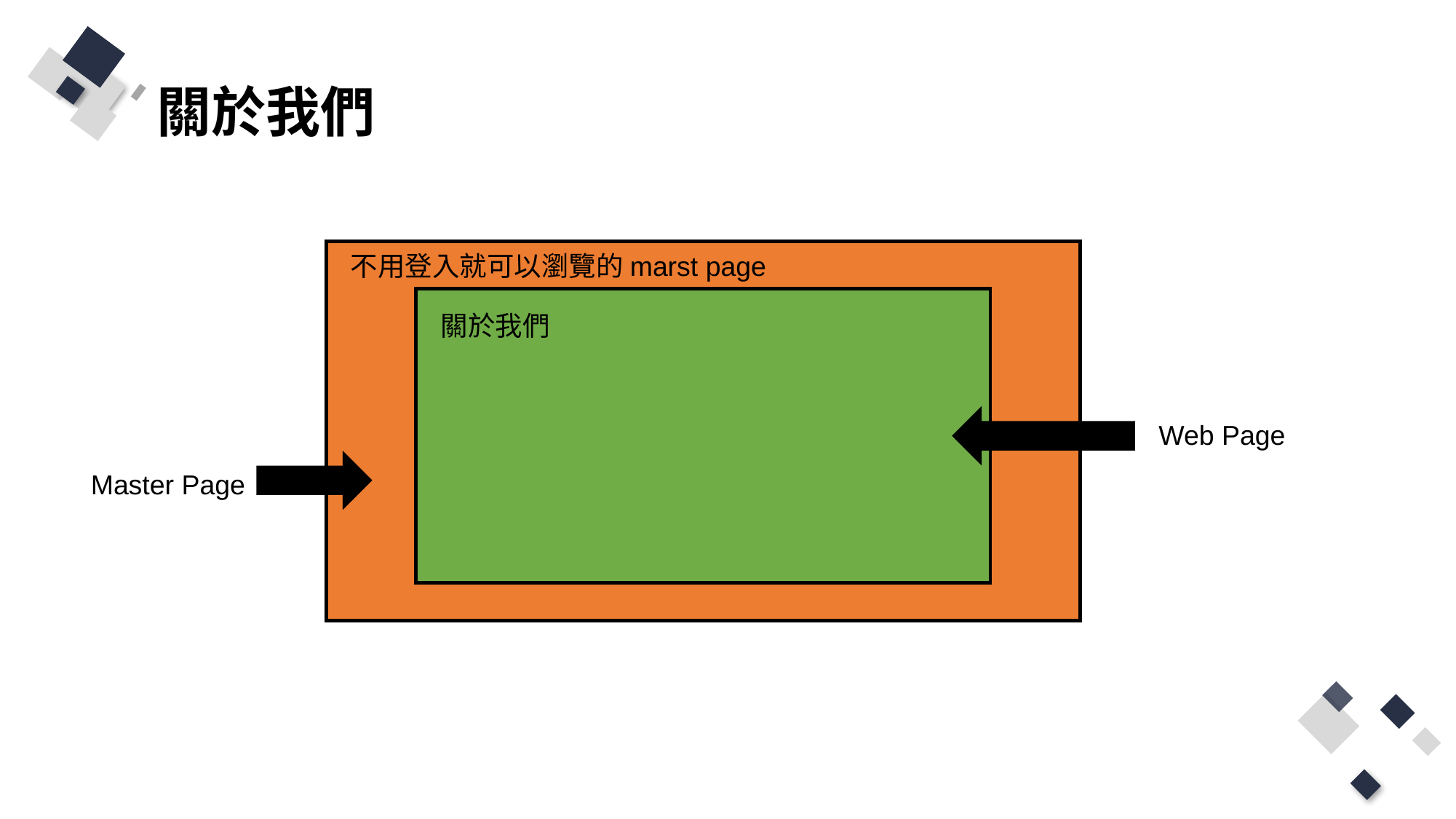

# 關於我們

不用登入就可以瀏覽的marst page

關於我們

Web Page

Master Page